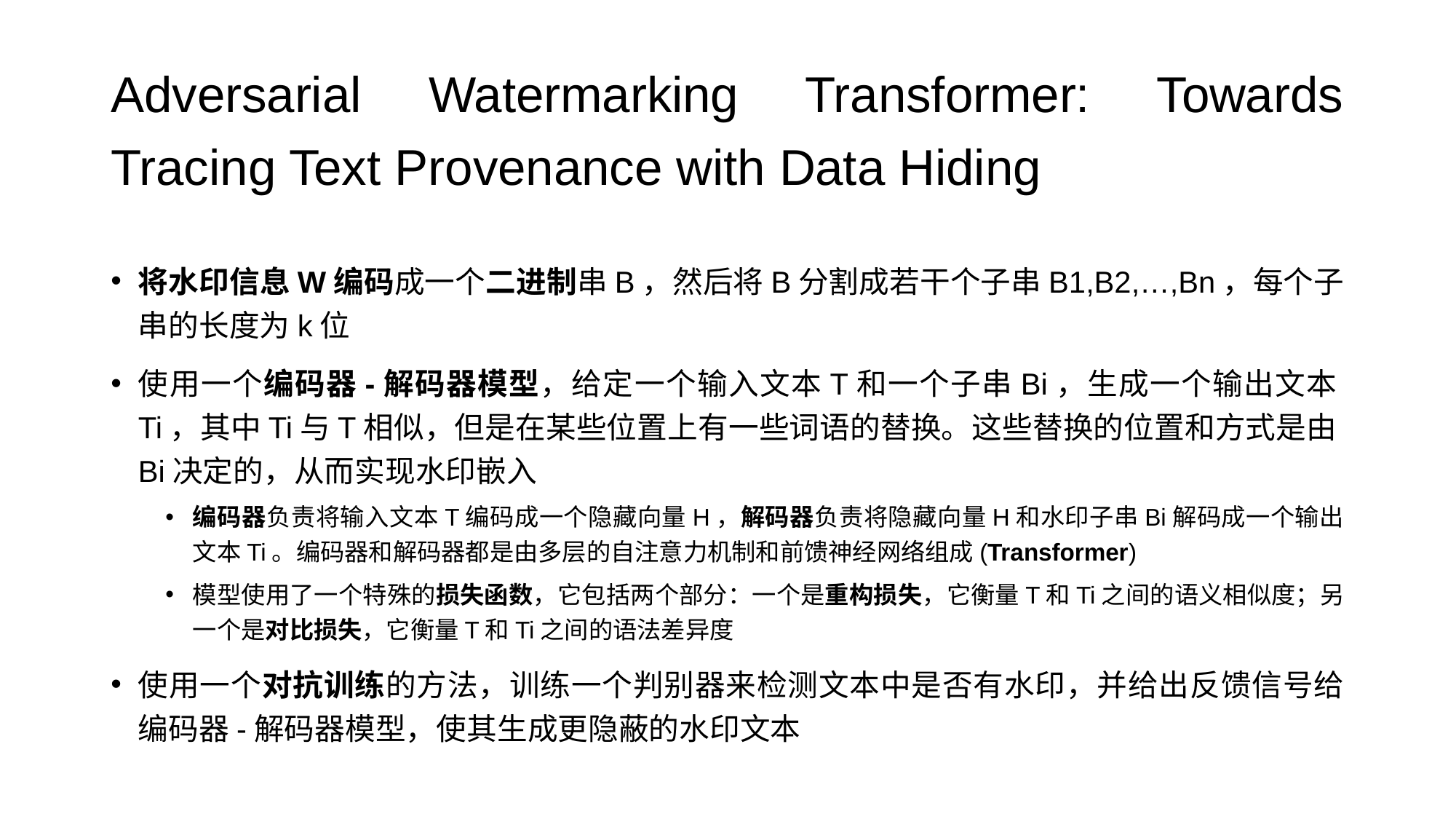

# Adversarial Watermarking Transformer: Towards Tracing Text Provenance with Data Hiding
将水印信息W编码成一个二进制串B，然后将B分割成若干个子串B1,B2,…,Bn，每个子串的长度为k位
使用一个编码器-解码器模型，给定一个输入文本T和一个子串Bi，生成一个输出文本Ti，其中Ti与T相似，但是在某些位置上有一些词语的替换。这些替换的位置和方式是由Bi决定的，从而实现水印嵌入
编码器负责将输入文本T编码成一个隐藏向量H，解码器负责将隐藏向量H和水印子串Bi解码成一个输出文本Ti。编码器和解码器都是由多层的自注意力机制和前馈神经网络组成(Transformer)
模型使用了一个特殊的损失函数，它包括两个部分：一个是重构损失，它衡量T和Ti之间的语义相似度；另一个是对比损失，它衡量T和Ti之间的语法差异度
使用一个对抗训练的方法，训练一个判别器来检测文本中是否有水印，并给出反馈信号给编码器-解码器模型，使其生成更隐蔽的水印文本